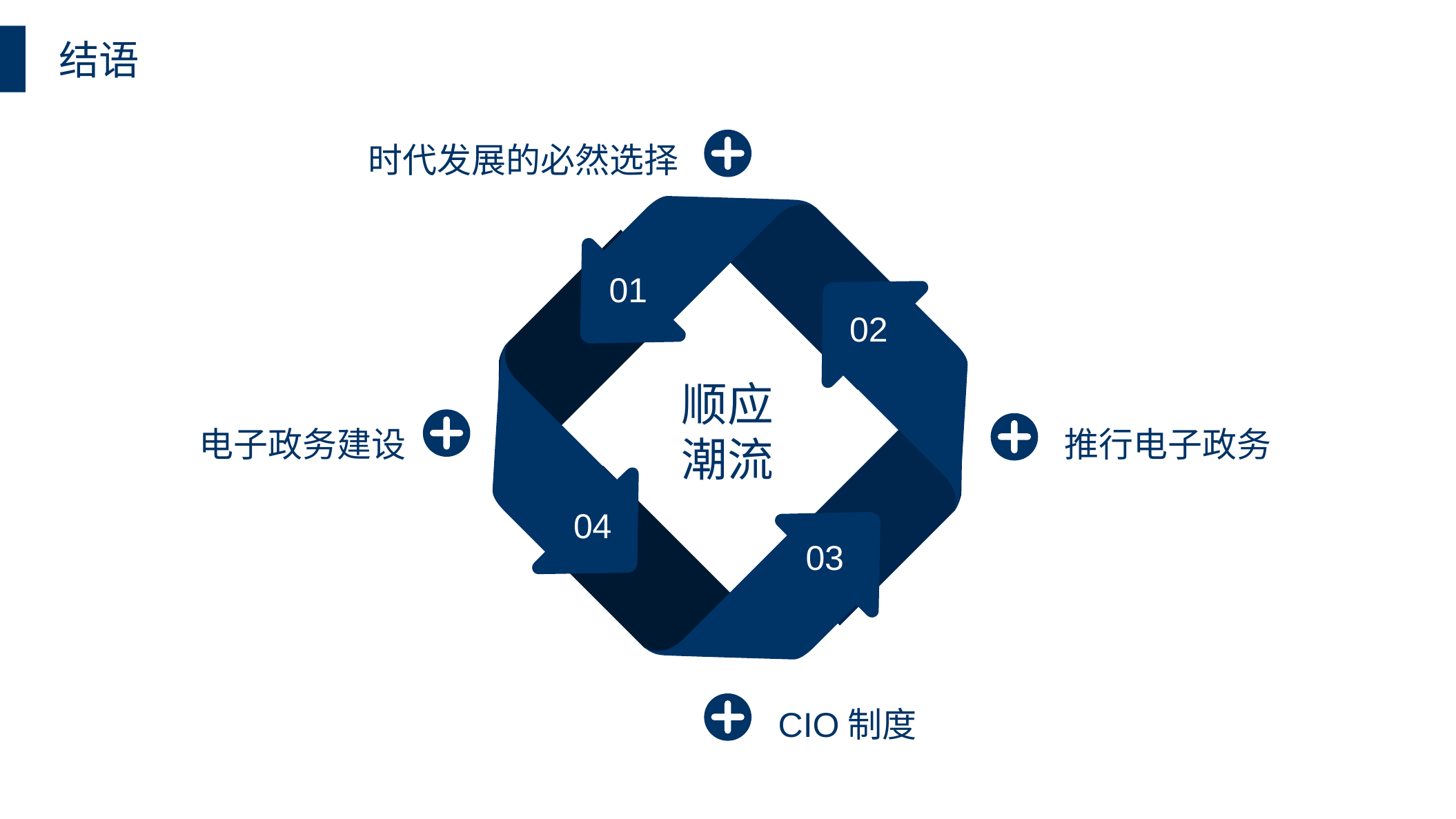

结语
时代发展的必然选择

01
02
04
03
顺应潮流
电子政务建设

推行电子政务

CIO制度